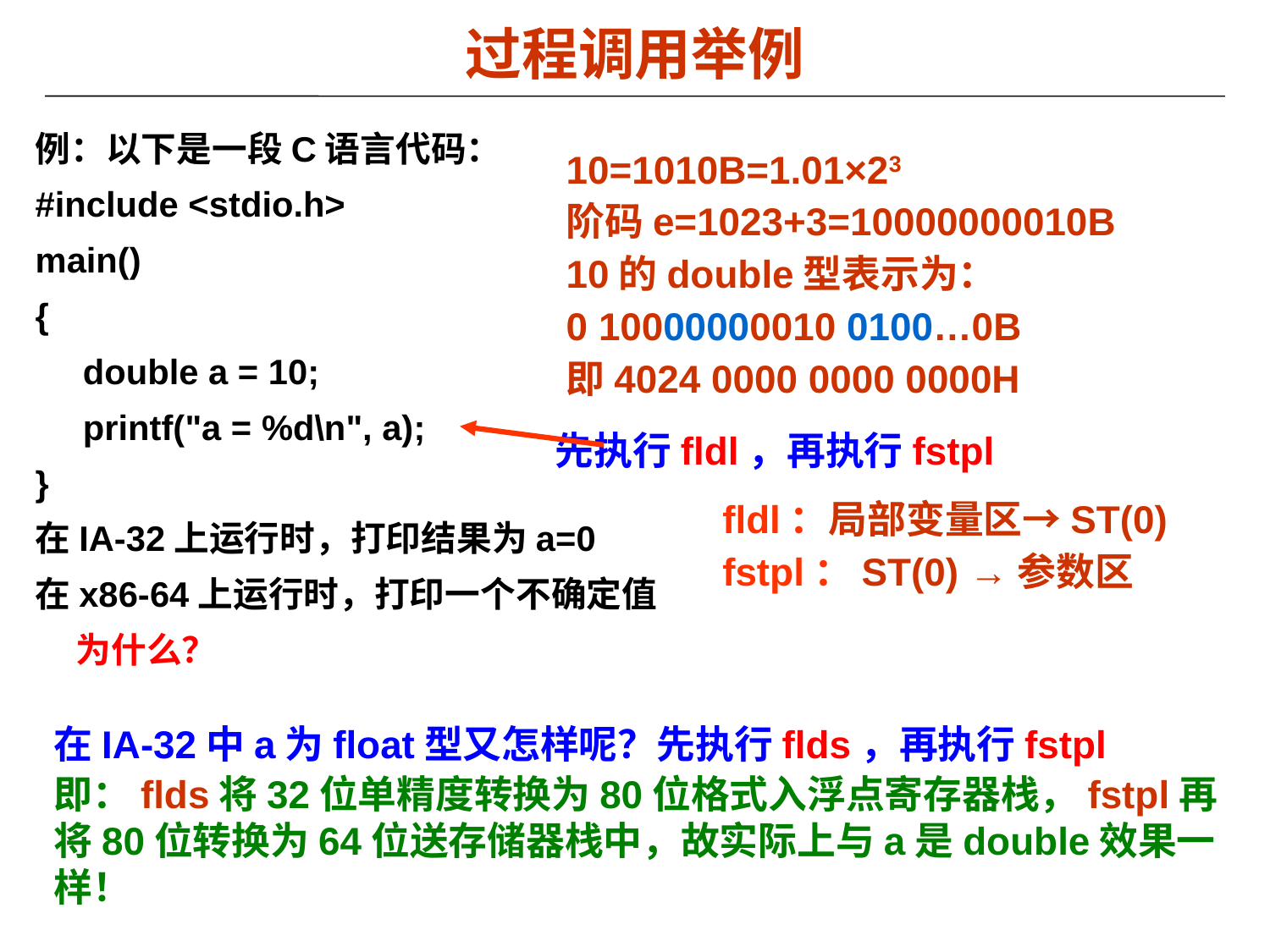

# 过程调用举例
例：以下是一段C语言代码：
#include <stdio.h>
main()
{
	double a = 10;
	printf("a = %d\n", a);
}
在IA-32上运行时，打印结果为a=0
在x86-64上运行时，打印一个不确定值
    为什么？
10=1010B=1.01×23
阶码e=1023+3=10000000010B
10的double型表示为：
0 10000000010 0100…0B
即4024 0000 0000 0000H
先执行fldl，再执行fstpl

fldl：局部变量区→ST(0)
fstpl：ST(0) →参数区
在IA-32中a为float型又怎样呢？先执行flds，再执行fstpl
即：flds将32位单精度转换为80位格式入浮点寄存器栈，fstpl再将80位转换为64位送存储器栈中，故实际上与a是double效果一样！